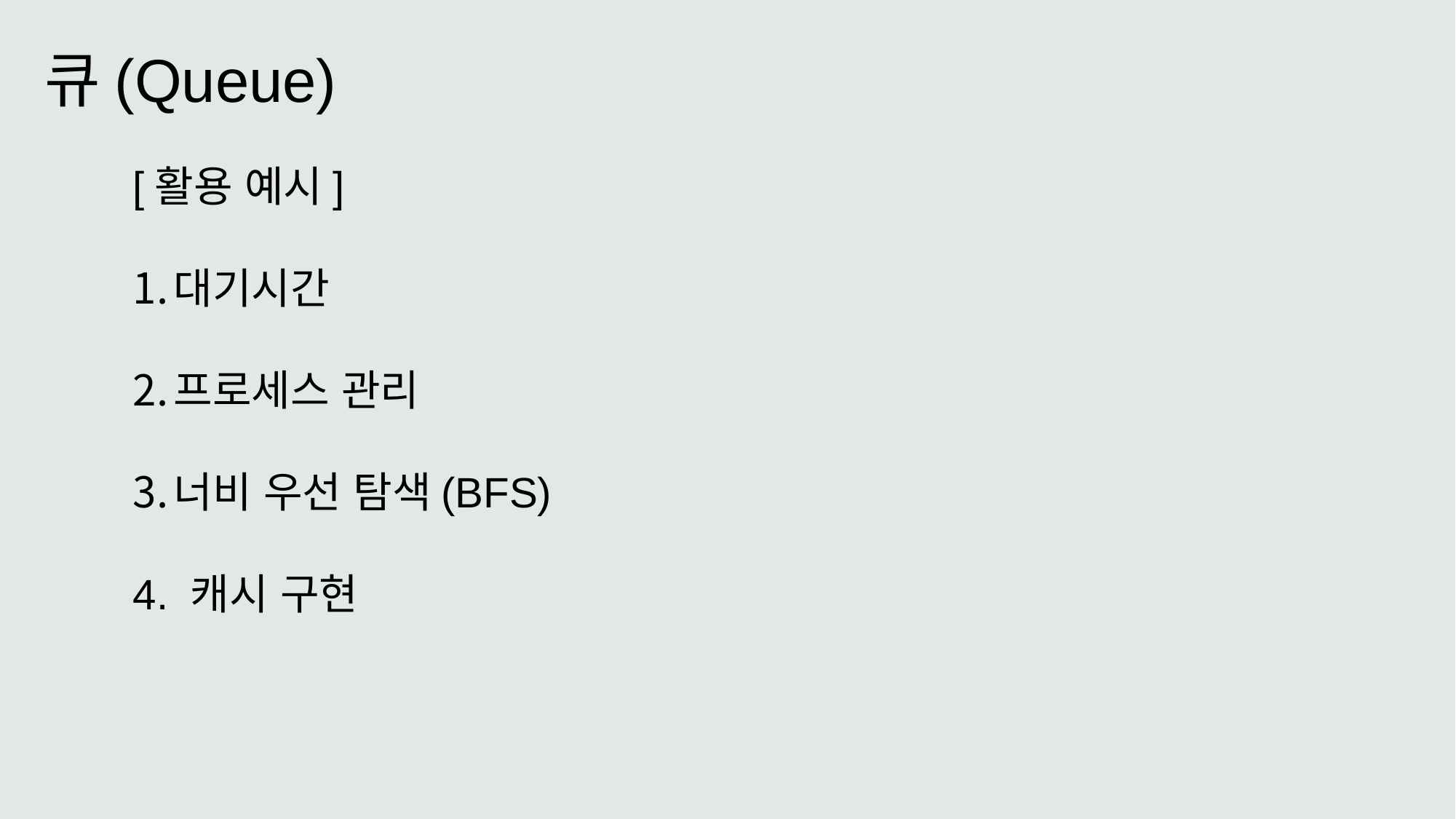

큐(Queue)
[활용 예시]

대기시간

프로세스 관리

너비 우선 탐색(BFS)

4. 캐시 구현